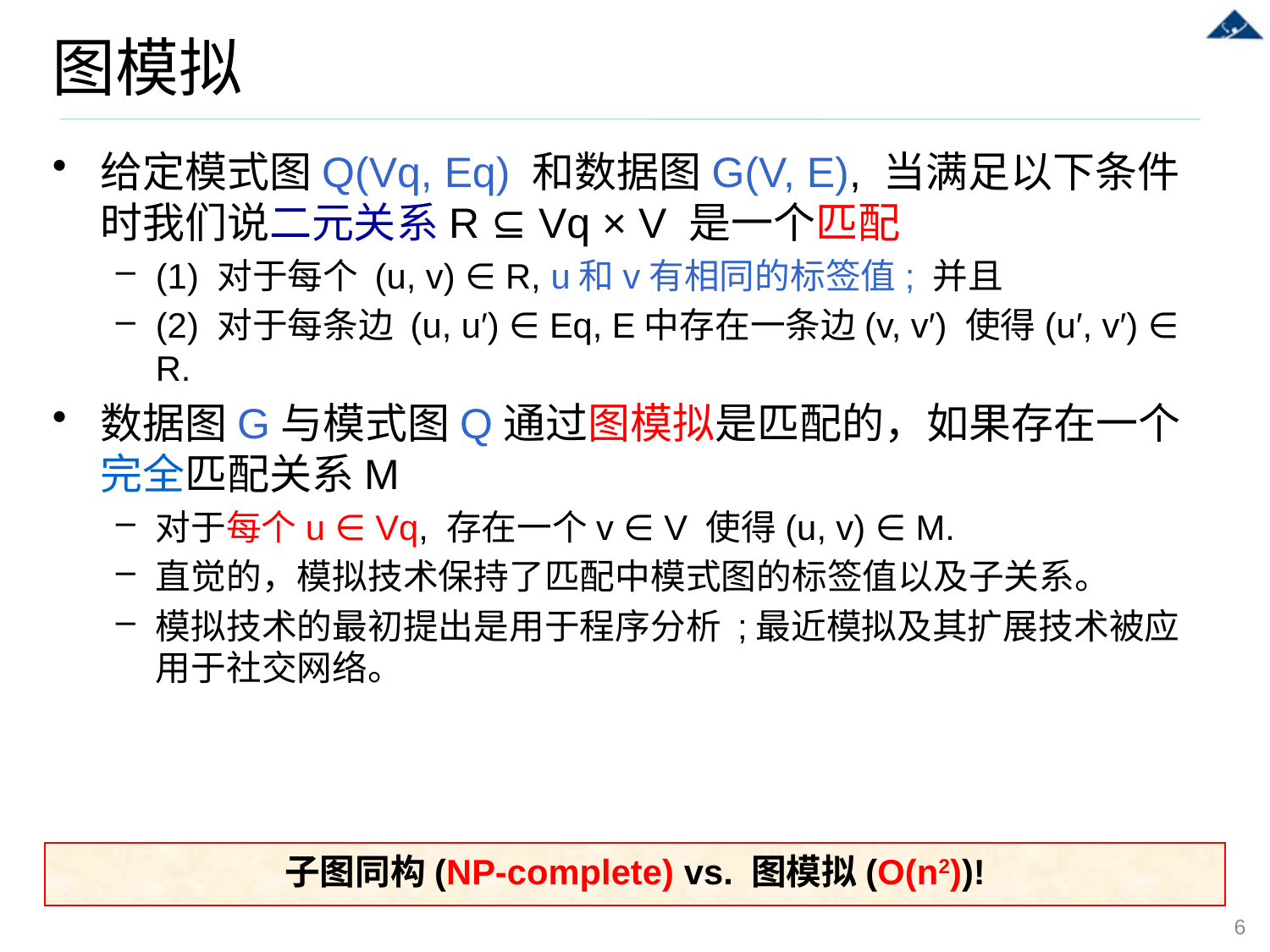

# 图模拟
给定模式图Q(Vq, Eq) 和数据图G(V, E), 当满足以下条件时我们说二元关系R ⊆ Vq × V 是一个匹配
(1) 对于每个 (u, v) ∈ R, u和v有相同的标签值; 并且
(2) 对于每条边 (u, u′) ∈ Eq, E中存在一条边(v, v′) 使得(u′, v′) ∈ R.
数据图G与模式图Q通过图模拟是匹配的，如果存在一个完全匹配关系M
对于每个u ∈ Vq, 存在一个v ∈ V 使得(u, v) ∈ M.
直觉的，模拟技术保持了匹配中模式图的标签值以及子关系。
模拟技术的最初提出是用于程序分析 ;最近模拟及其扩展技术被应用于社交网络。

子图同构(NP-complete) vs. 图模拟(O(n2))!
6